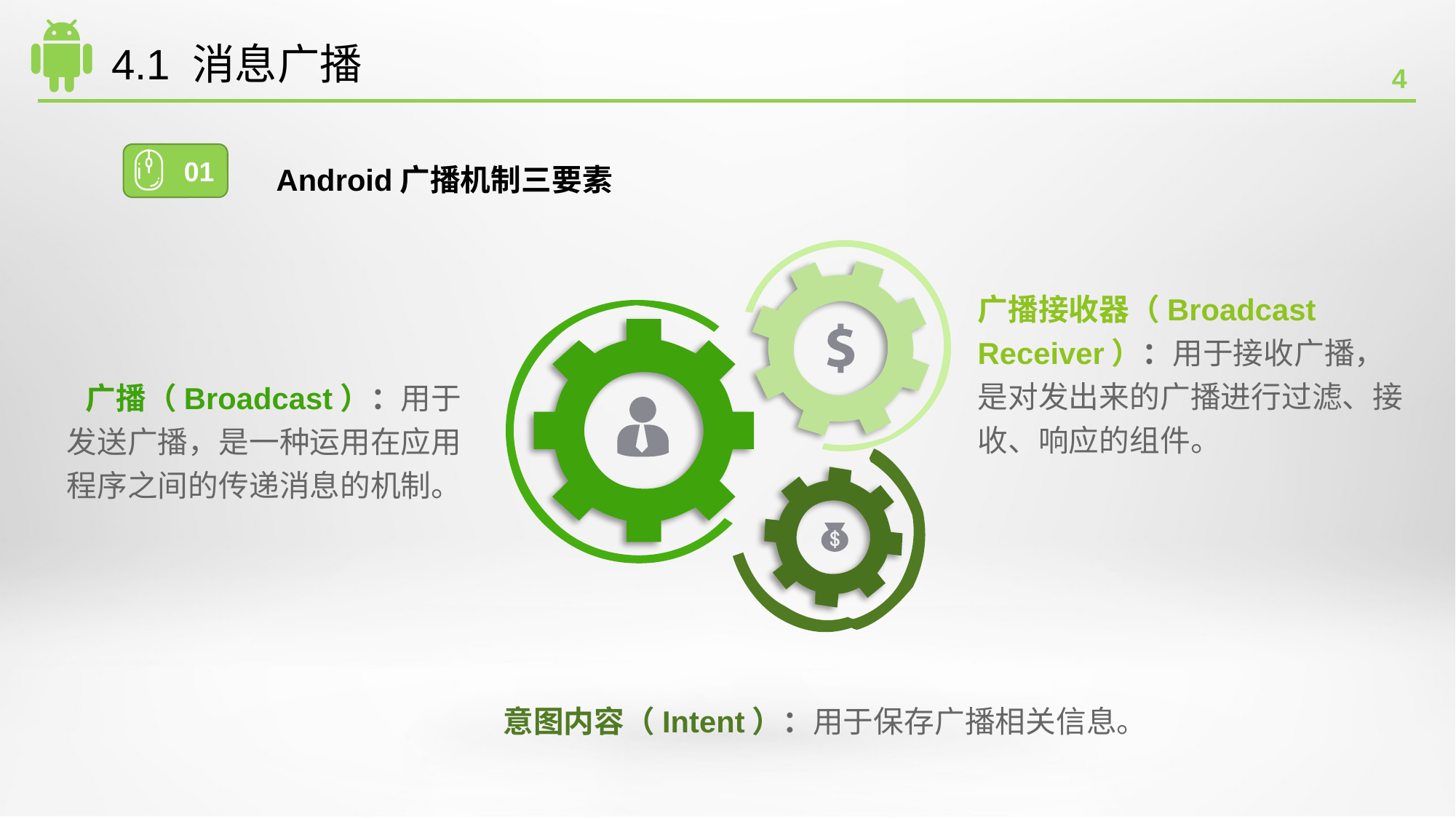

# 4.1 消息广播
01
Android广播机制三要素

广播接收器（Broadcast Receiver）：用于接收广播，是对发出来的广播进行过滤、接收、响应的组件。
广播（Broadcast）：用于发送广播，是一种运用在应用程序之间的传递消息的机制。
意图内容（Intent）：用于保存广播相关信息。